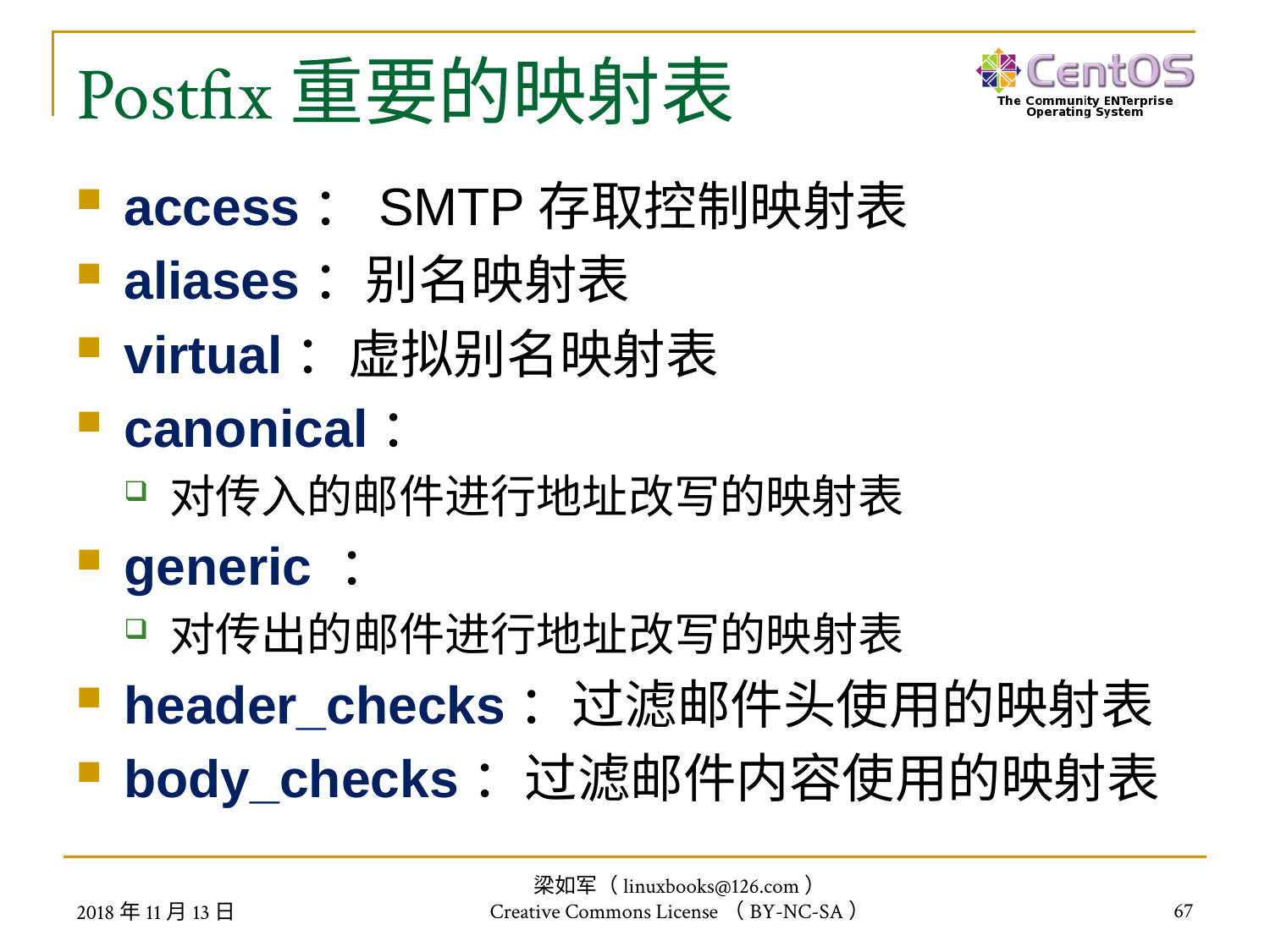

# Postfix重要的映射表
access：SMTP存取控制映射表
aliases：别名映射表
virtual：虚拟别名映射表
canonical：
对传入的邮件进行地址改写的映射表
generic ：
对传出的邮件进行地址改写的映射表
header_checks：过滤邮件头使用的映射表
body_checks：过滤邮件内容使用的映射表
梁如军（linuxbooks@126.com）
Creative Commons License（BY-NC-SA）
2018年11月13日
67